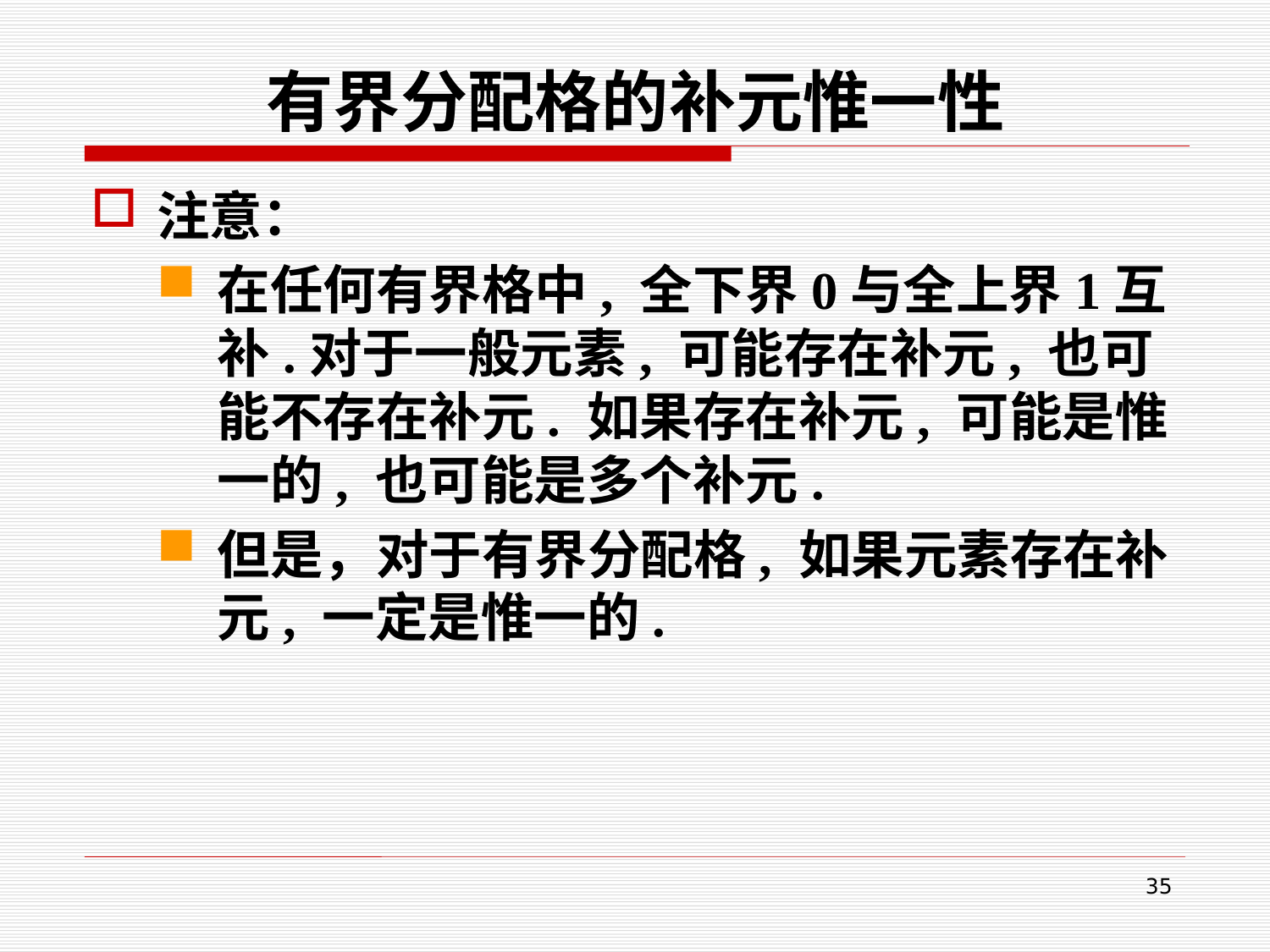

# 有界分配格的补元惟一性
注意：
在任何有界格中, 全下界0与全上界1互补.对于一般元素, 可能存在补元, 也可能不存在补元. 如果存在补元, 可能是惟一的, 也可能是多个补元.
但是，对于有界分配格, 如果元素存在补元, 一定是惟一的.
35